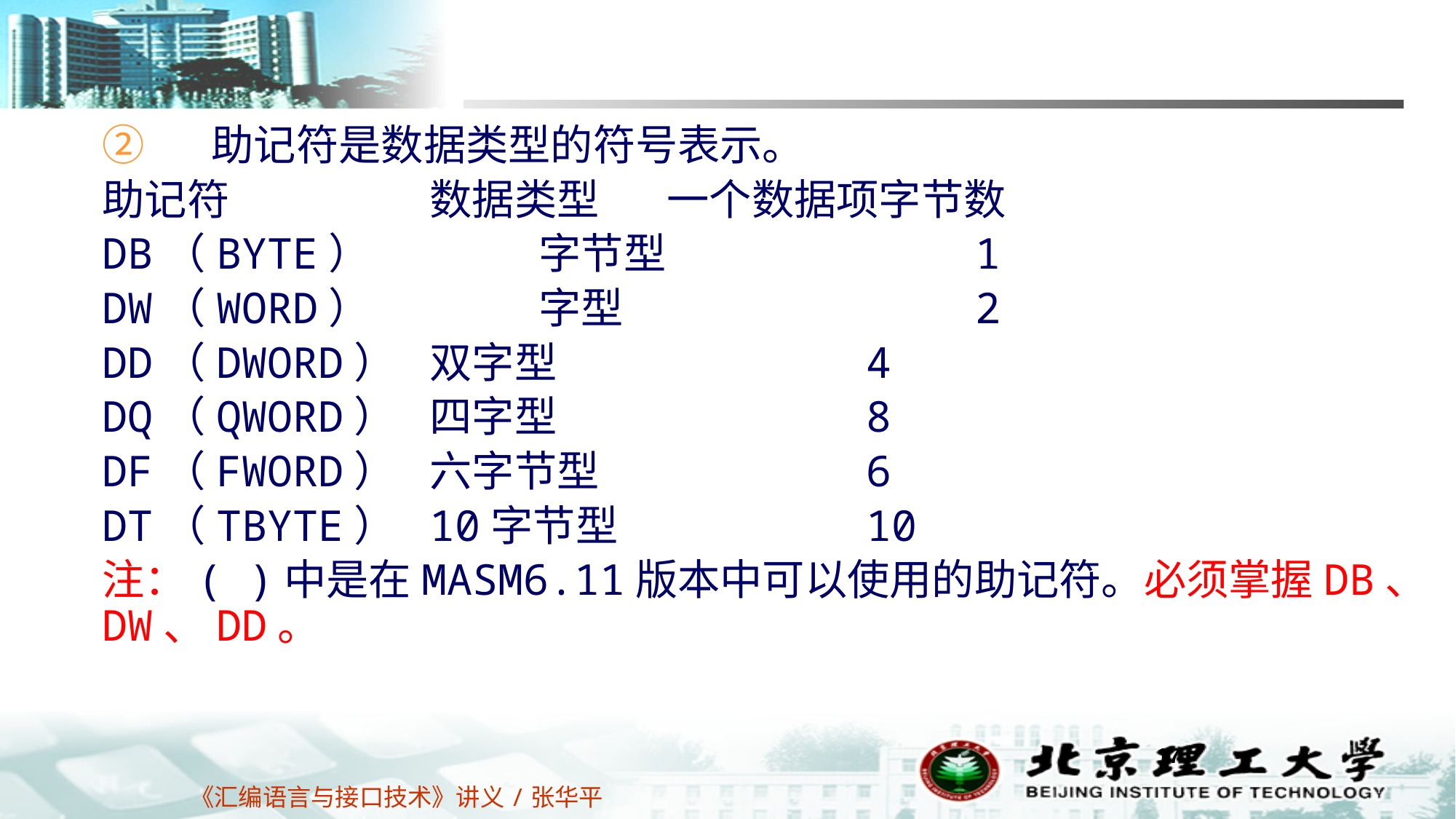

②	助记符是数据类型的符号表示。
助记符		数据类型	  一个数据项字节数
DB（BYTE）		字节型			1
DW（WORD）		字型				2
DD（DWORD）	双字型			4
DQ（QWORD）	四字型			8
DF（FWORD）	六字节型			6
DT（TBYTE）	10字节型			10
注：( )中是在MASM6.11版本中可以使用的助记符。必须掌握DB、DW、DD。
17